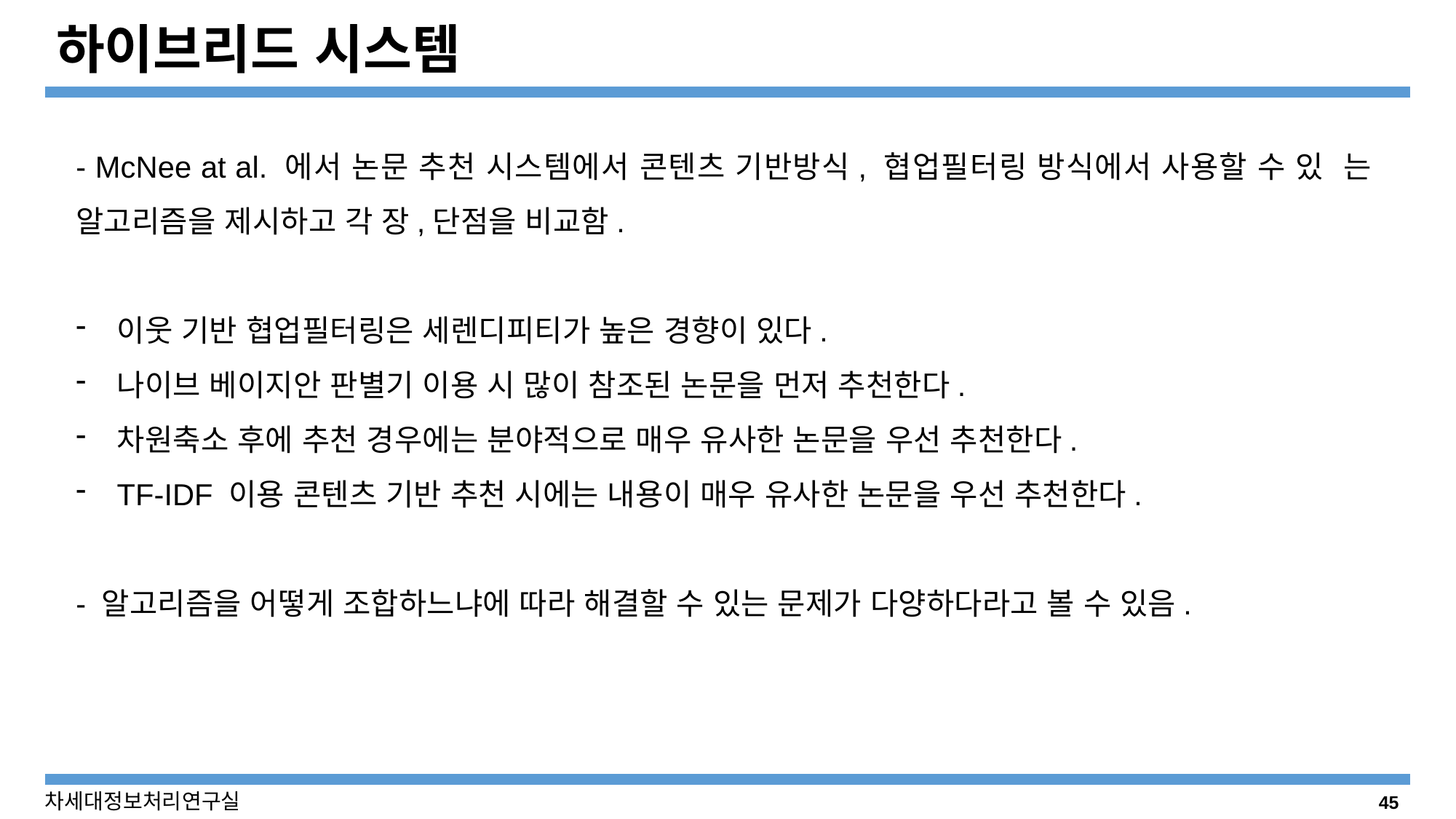

# 하이브리드 시스템
- McNee at al. 에서 논문 추천 시스템에서 콘텐츠 기반방식, 협업필터링 방식에서 사용할 수 있  는 알고리즘을 제시하고 각 장,단점을 비교함.

이웃 기반 협업필터링은 세렌디피티가 높은 경향이 있다.
나이브 베이지안 판별기 이용 시 많이 참조된 논문을 먼저 추천한다.
차원축소 후에 추천 경우에는 분야적으로 매우 유사한 논문을 우선 추천한다.
TF-IDF 이용 콘텐츠 기반 추천 시에는 내용이 매우 유사한 논문을 우선 추천한다.

- 알고리즘을 어떻게 조합하느냐에 따라 해결할 수 있는 문제가 다양하다라고 볼 수 있음.

45